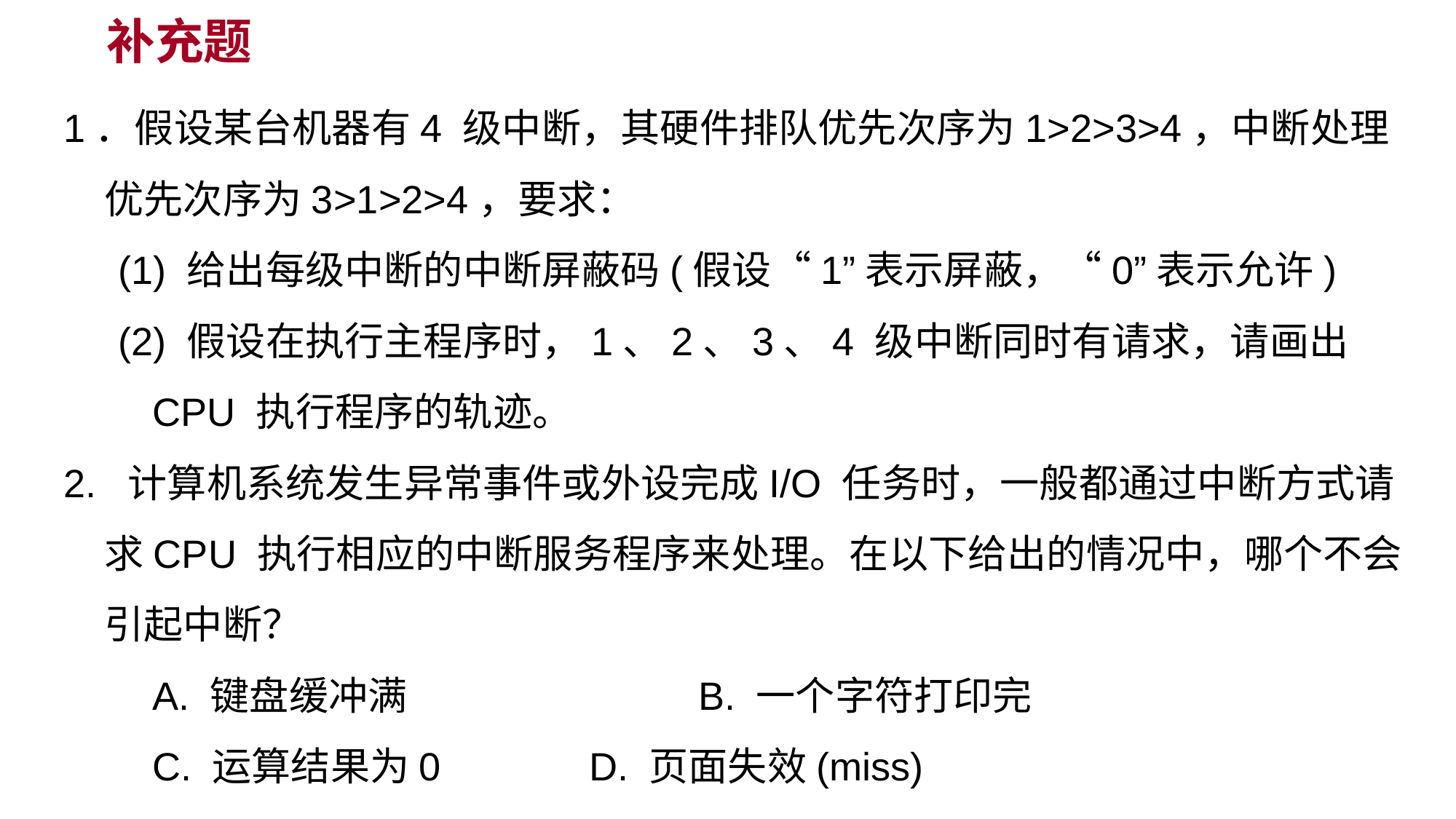

# 补充题
1．假设某台机器有4 级中断，其硬件排队优先次序为1>2>3>4，中断处理优先次序为3>1>2>4，要求：
(1) 给出每级中断的中断屏蔽码(假设“1”表示屏蔽，“0”表示允许)
(2) 假设在执行主程序时，1、2、3、4 级中断同时有请求，请画出CPU 执行程序的轨迹。
2.  计算机系统发生异常事件或外设完成I/O 任务时，一般都通过中断方式请求CPU 执行相应的中断服务程序来处理。在以下给出的情况中，哪个不会引起中断？
	A. 键盘缓冲满 			B. 一个字符打印完
	C. 运算结果为0 		D. 页面失效(miss)